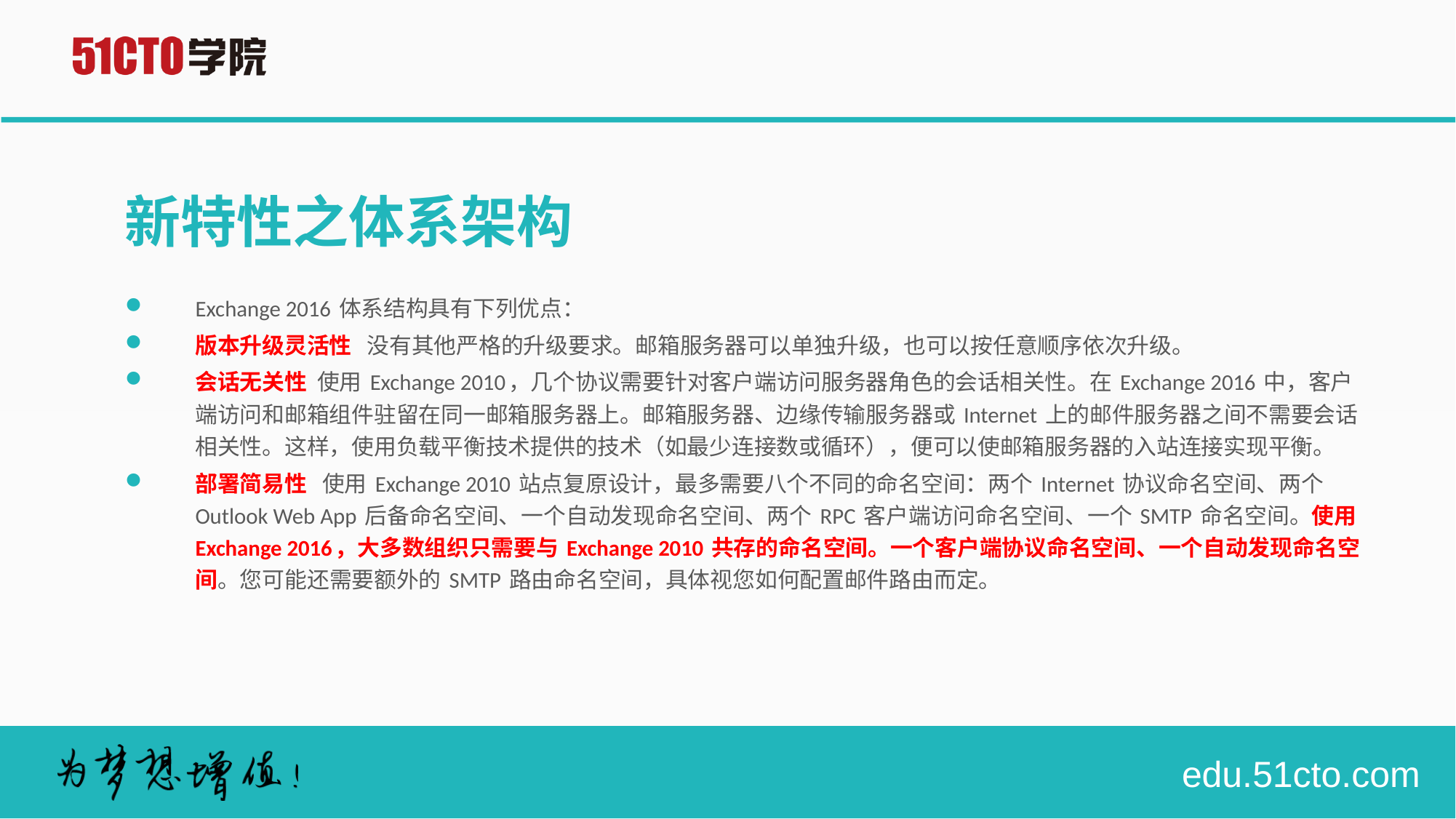

# 新特性之体系架构
Exchange 2016 体系结构具有下列优点：
版本升级灵活性   没有其他严格的升级要求。邮箱服务器可以单独升级，也可以按任意顺序依次升级。
会话无关性  使用 Exchange 2010，几个协议需要针对客户端访问服务器角色的会话相关性。在 Exchange 2016 中，客户端访问和邮箱组件驻留在同一邮箱服务器上。邮箱服务器、边缘传输服务器或 Internet 上的邮件服务器之间不需要会话相关性。这样，使用负载平衡技术提供的技术（如最少连接数或循环），便可以使邮箱服务器的入站连接实现平衡。
部署简易性   使用 Exchange 2010 站点复原设计，最多需要八个不同的命名空间：两个 Internet 协议命名空间、两个 Outlook Web App 后备命名空间、一个自动发现命名空间、两个 RPC 客户端访问命名空间、一个 SMTP 命名空间。使用 Exchange 2016，大多数组织只需要与 Exchange 2010 共存的命名空间。一个客户端协议命名空间、一个自动发现命名空间。您可能还需要额外的 SMTP 路由命名空间，具体视您如何配置邮件路由而定。